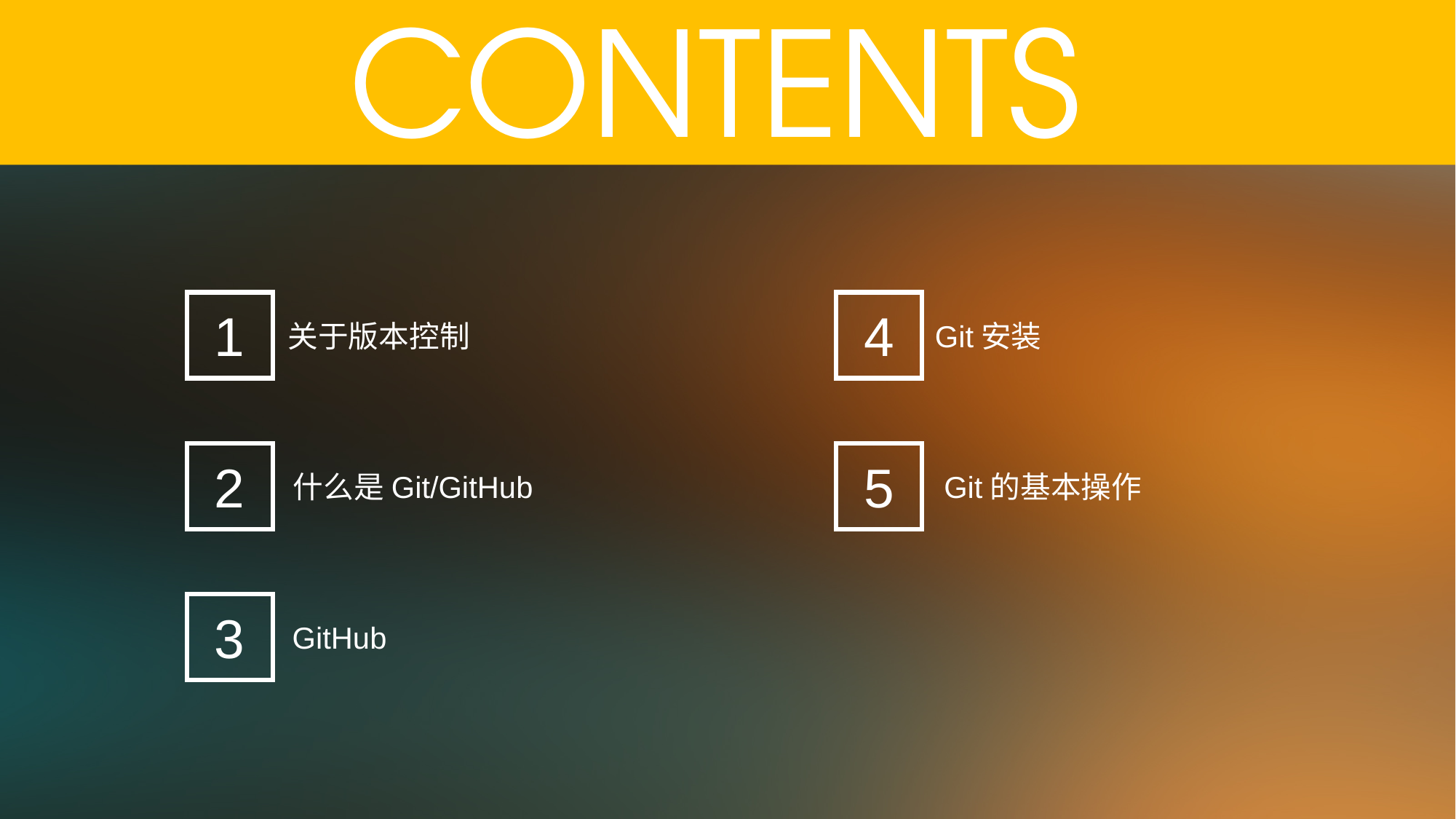

CONTENTS

1
4
关于版本控制
Git安装

2
5
什么是Git/GitHub
 Git的基本操作

3
GitHub